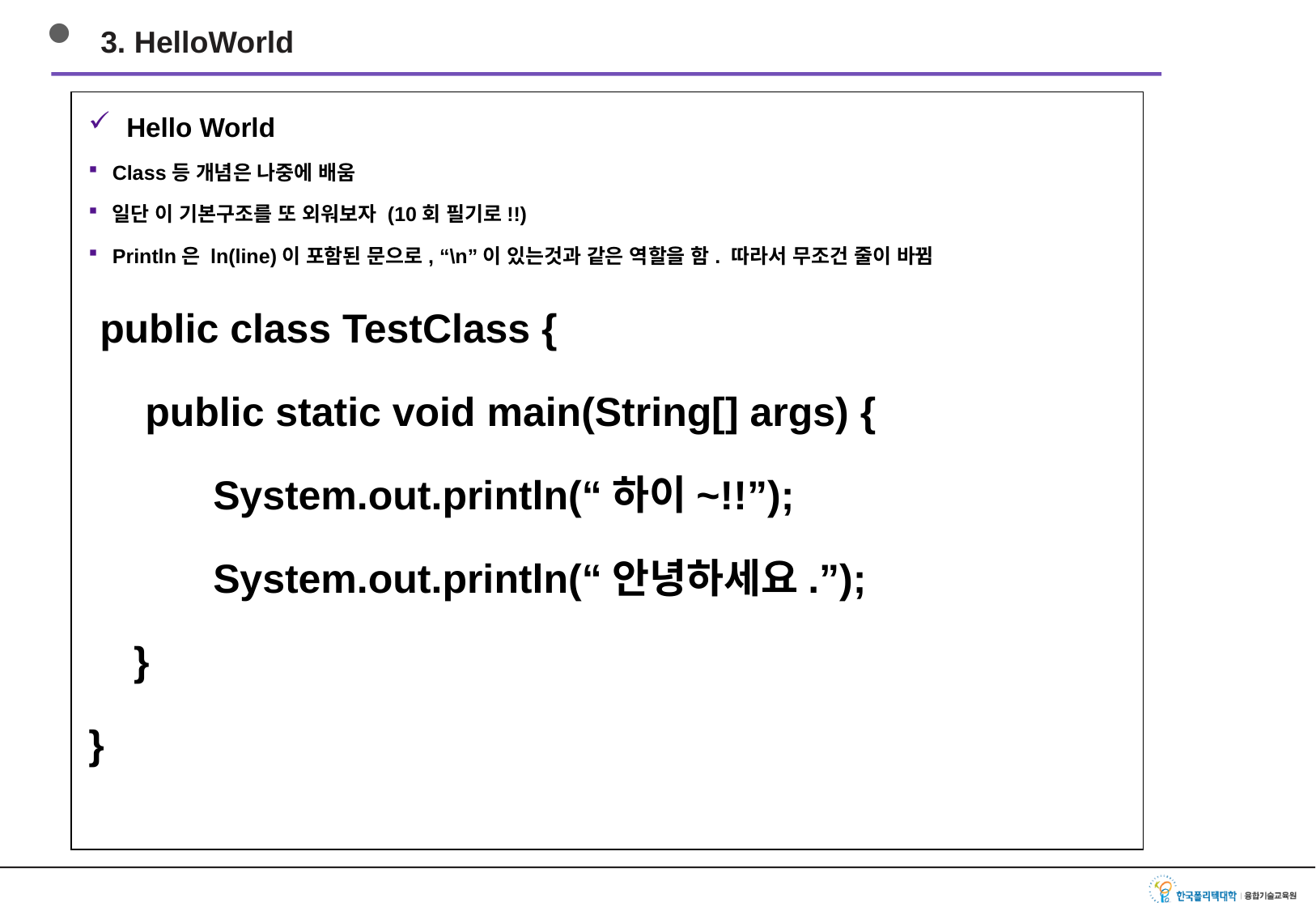

3. HelloWorld
Hello World
Class등 개념은 나중에 배움
일단 이 기본구조를 또 외워보자 (10회 필기로!!)
Println은 ln(line)이 포함된 문으로, “\n”이 있는것과 같은 역할을 함. 따라서 무조건 줄이 바뀜
 public class TestClass {
     public static void main(String[] args) {
           System.out.println(“하이~!!”);
           System.out.println(“안녕하세요.”);
    }
}